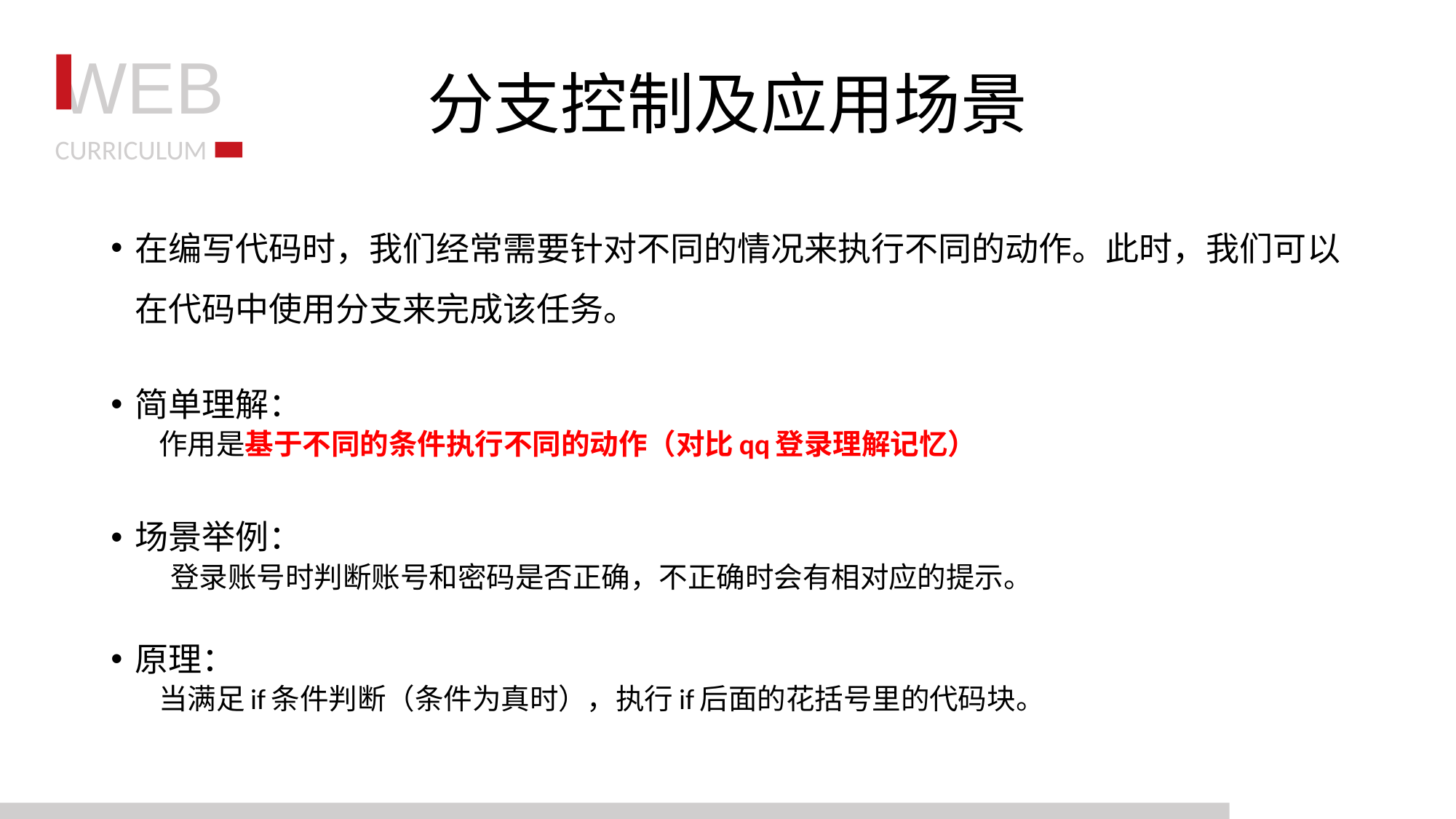

# 分支控制及应用场景
在编写代码时，我们经常需要针对不同的情况来执行不同的动作。此时，我们可以在代码中使用分支来完成该任务。

简单理解：
作用是基于不同的条件执行不同的动作（对比qq登录理解记忆）

场景举例：
 登录账号时判断账号和密码是否正确，不正确时会有相对应的提示。

原理：
当满足if条件判断（条件为真时），执行if后面的花括号里的代码块。